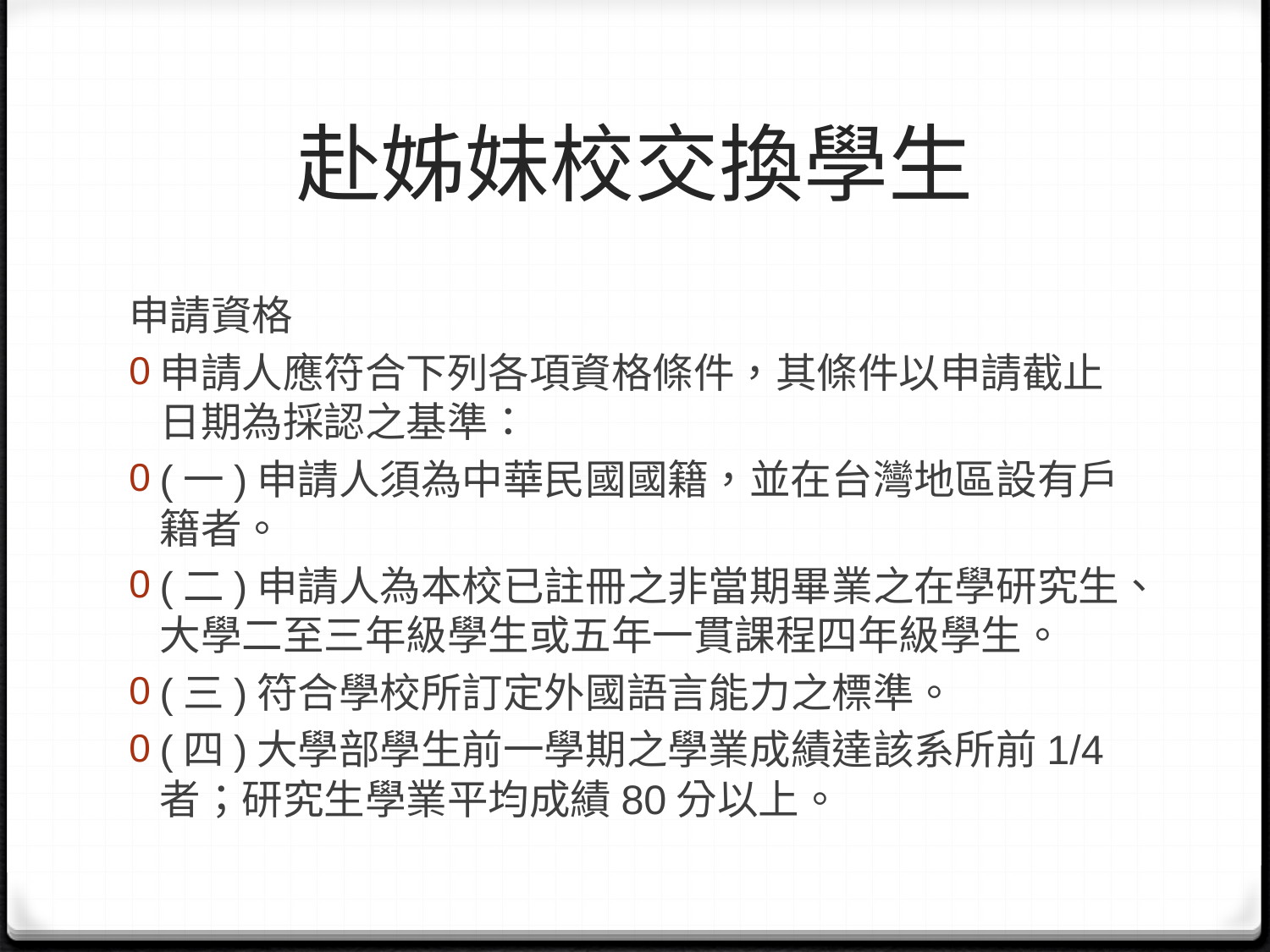

# 赴姊妹校交換學生
申請資格
申請人應符合下列各項資格條件，其條件以申請截止日期為採認之基準：
(一)申請人須為中華民國國籍，並在台灣地區設有戶籍者。
(二)申請人為本校已註冊之非當期畢業之在學研究生、大學二至三年級學生或五年一貫課程四年級學生。
(三)符合學校所訂定外國語言能力之標準。
(四)大學部學生前一學期之學業成績達該系所前1/4者；研究生學業平均成績80分以上。